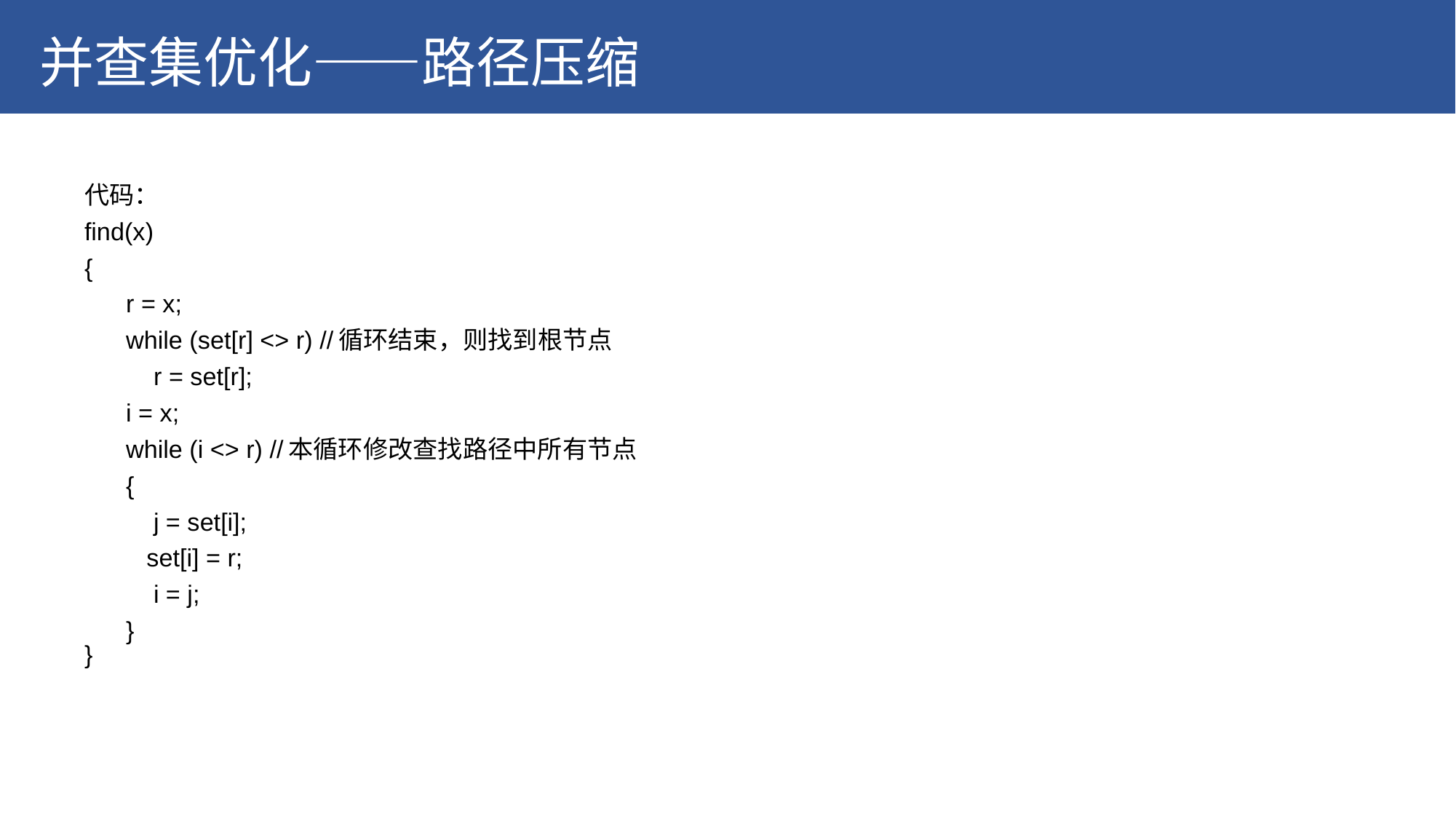

并查集优化——路径压缩
代码：
find(x)
{
      r = x;
      while (set[r] <> r) //循环结束，则找到根节点
          r = set[r];
      i = x;
      while (i <> r) //本循环修改查找路径中所有节点
      {
          j = set[i];
         set[i] = r;
          i = j;
      }
}